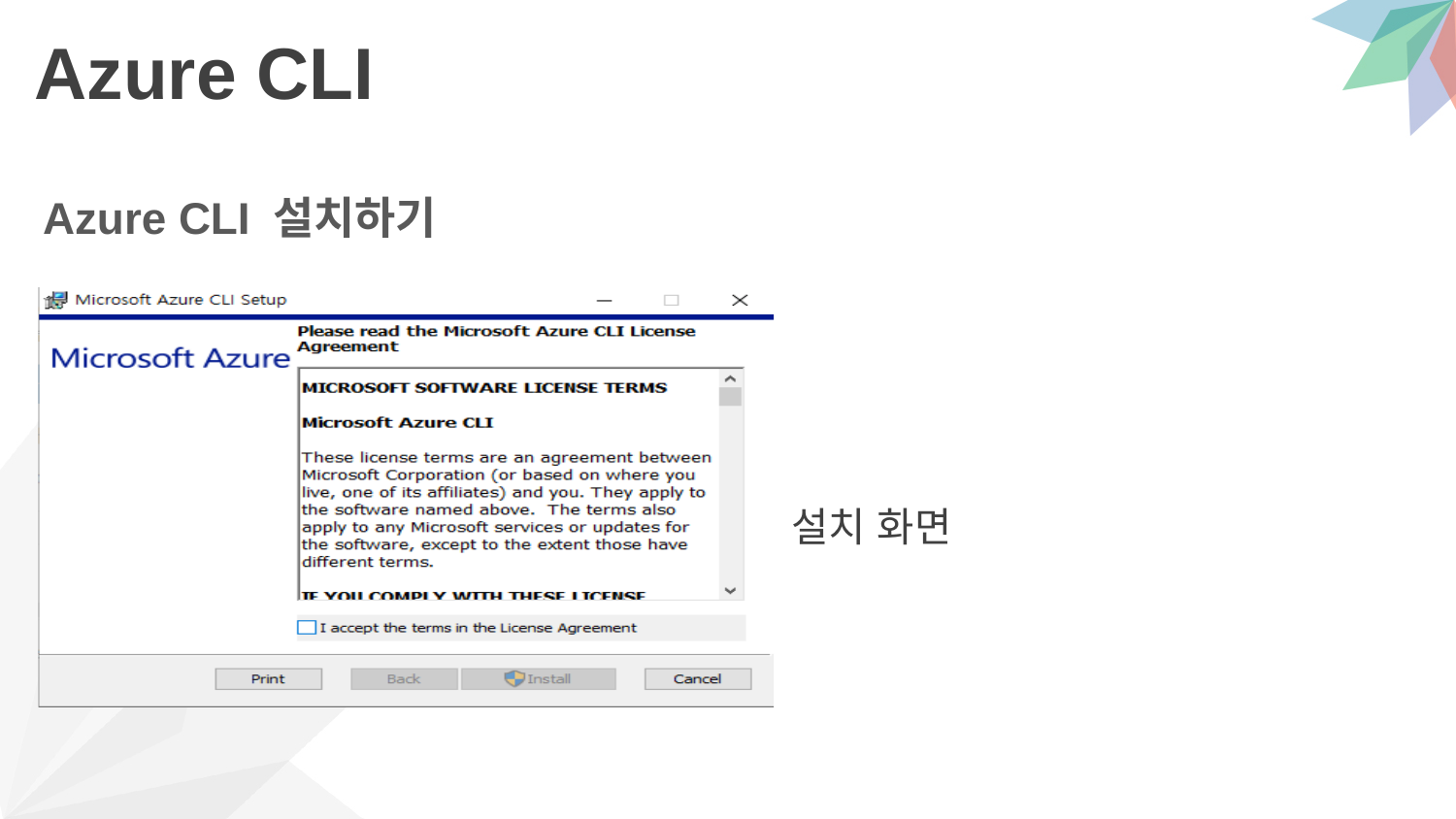

# Azure CLI
Azure CLI 설치하기

설치 화면